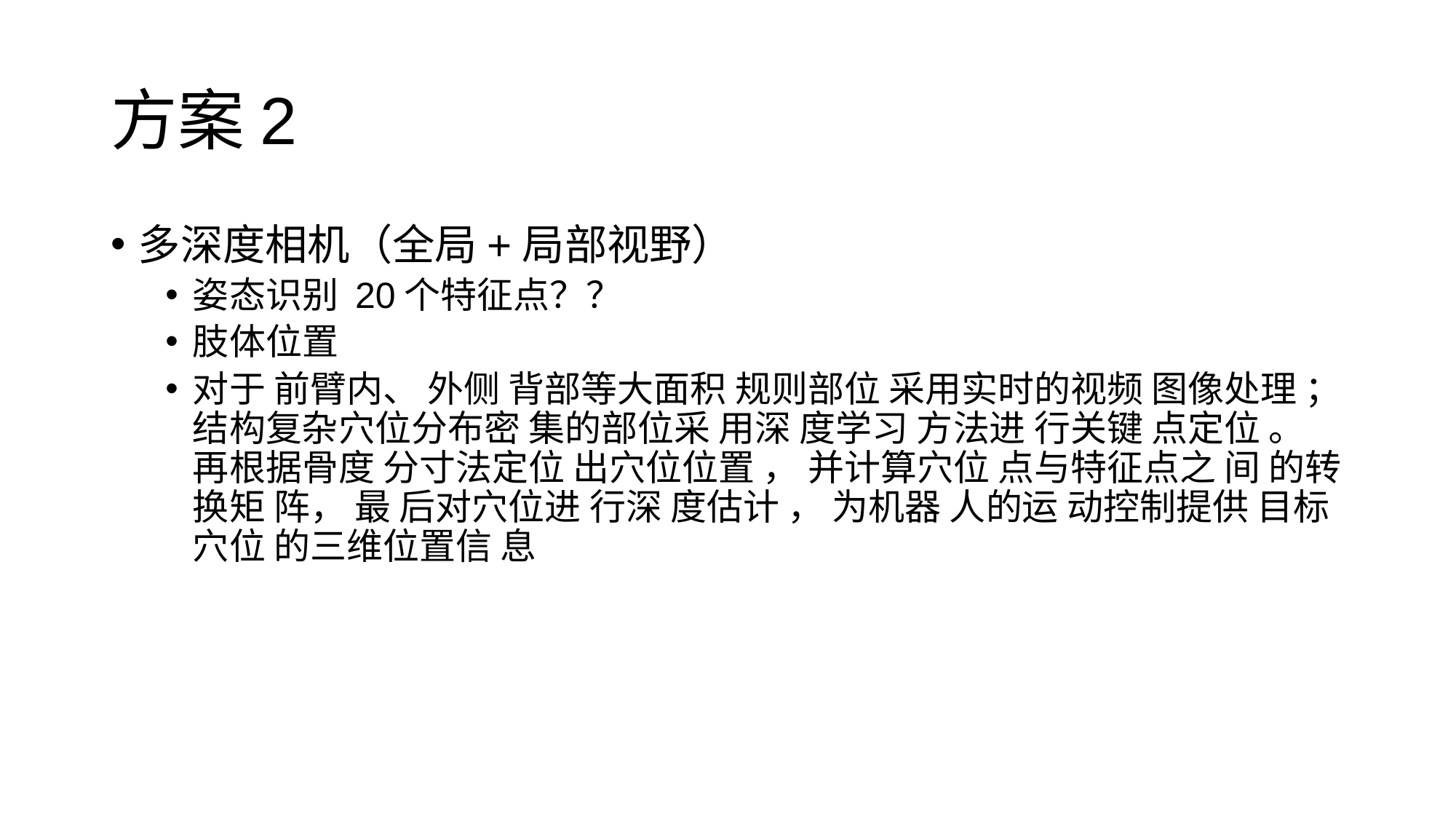

# 方案2
多深度相机（全局+局部视野）
姿态识别 20个特征点？？
肢体位置
对于 前臂内、 外侧 背部等大面积 规则部位 采用实时的视频 图像处理 ； 结构复杂穴位分布密 集的部位采 用深 度学习 方法进 行关键 点定位 。 再根据骨度 分寸法定位 出穴位位置 ， 并计算穴位 点与特征点之 间 的转换矩 阵， 最 后对穴位进 行深 度估计 ， 为机器 人的运 动控制提供 目标穴位 的三维位置信 息